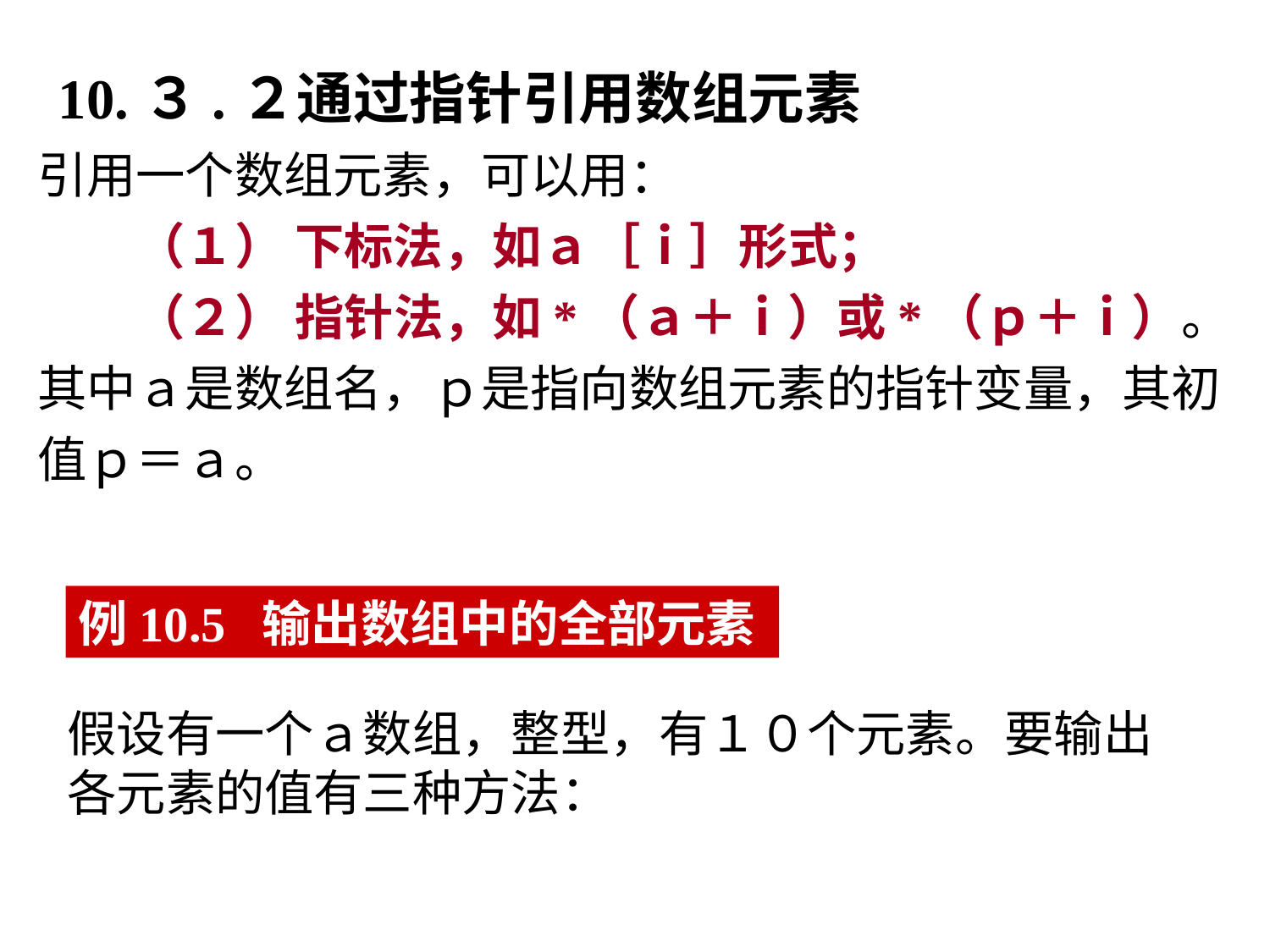

10.３.２通过指针引用数组元素
引用一个数组元素，可以用：
　　（１） 下标法，如ａ［ｉ］形式；
　　（２） 指针法，如*（ａ＋ｉ）或*（ｐ＋ｉ）。其中ａ是数组名，ｐ是指向数组元素的指针变量，其初值ｐ＝ａ。
例10.5  输出数组中的全部元素
假设有一个ａ数组，整型，有１０个元素。要输出各元素的值有三种方法：